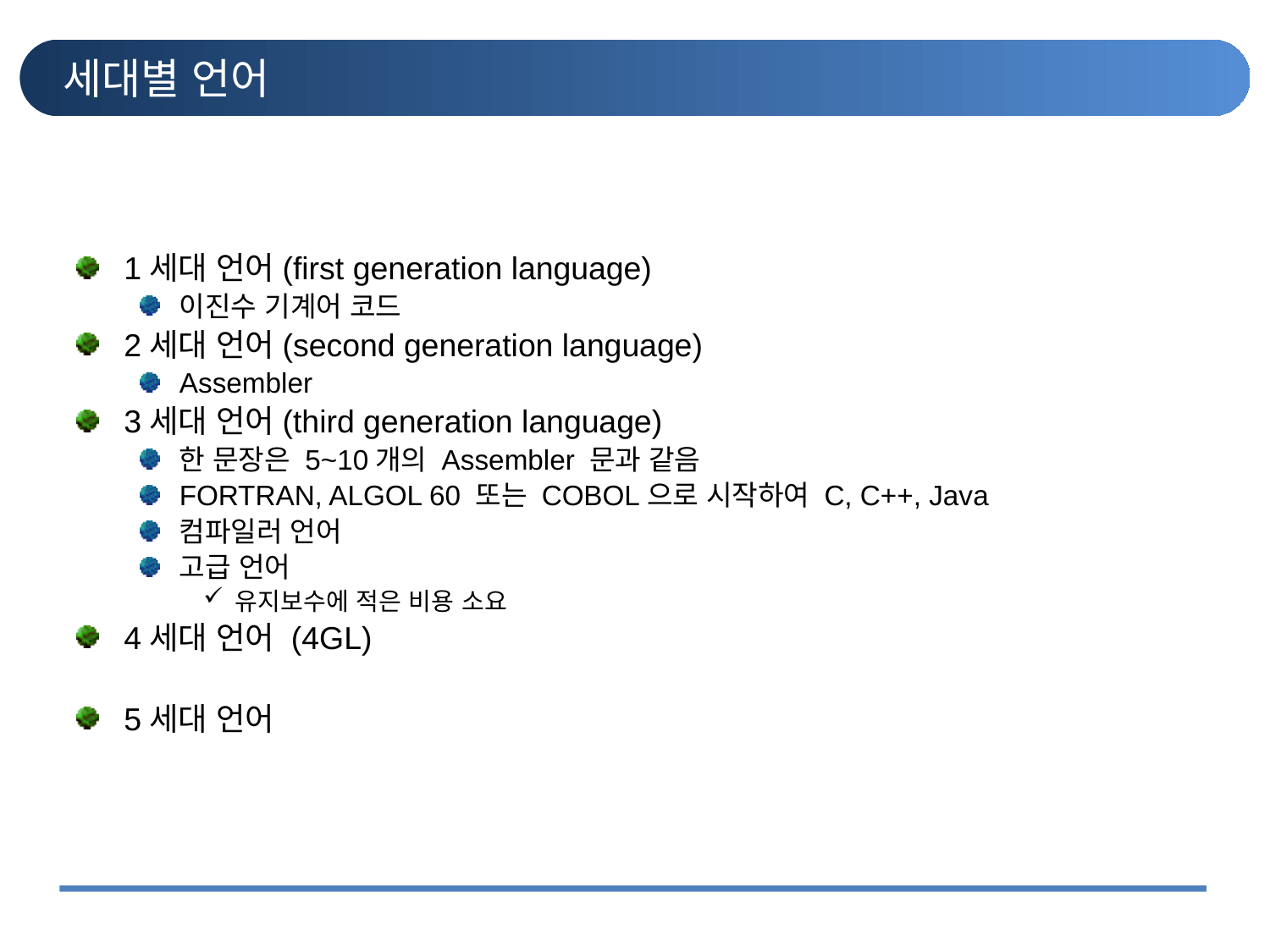

# 세대별 언어

1세대 언어(first generation language)
이진수 기계어 코드
2세대 언어(second generation language)
Assembler
3세대 언어(third generation language)
한 문장은 5~10개의 Assembler 문과 같음
FORTRAN, ALGOL 60 또는 COBOL으로 시작하여 C, C++, Java
컴파일러 언어
고급 언어
유지보수에 적은 비용 소요
4세대 언어 (4GL)

5세대 언어